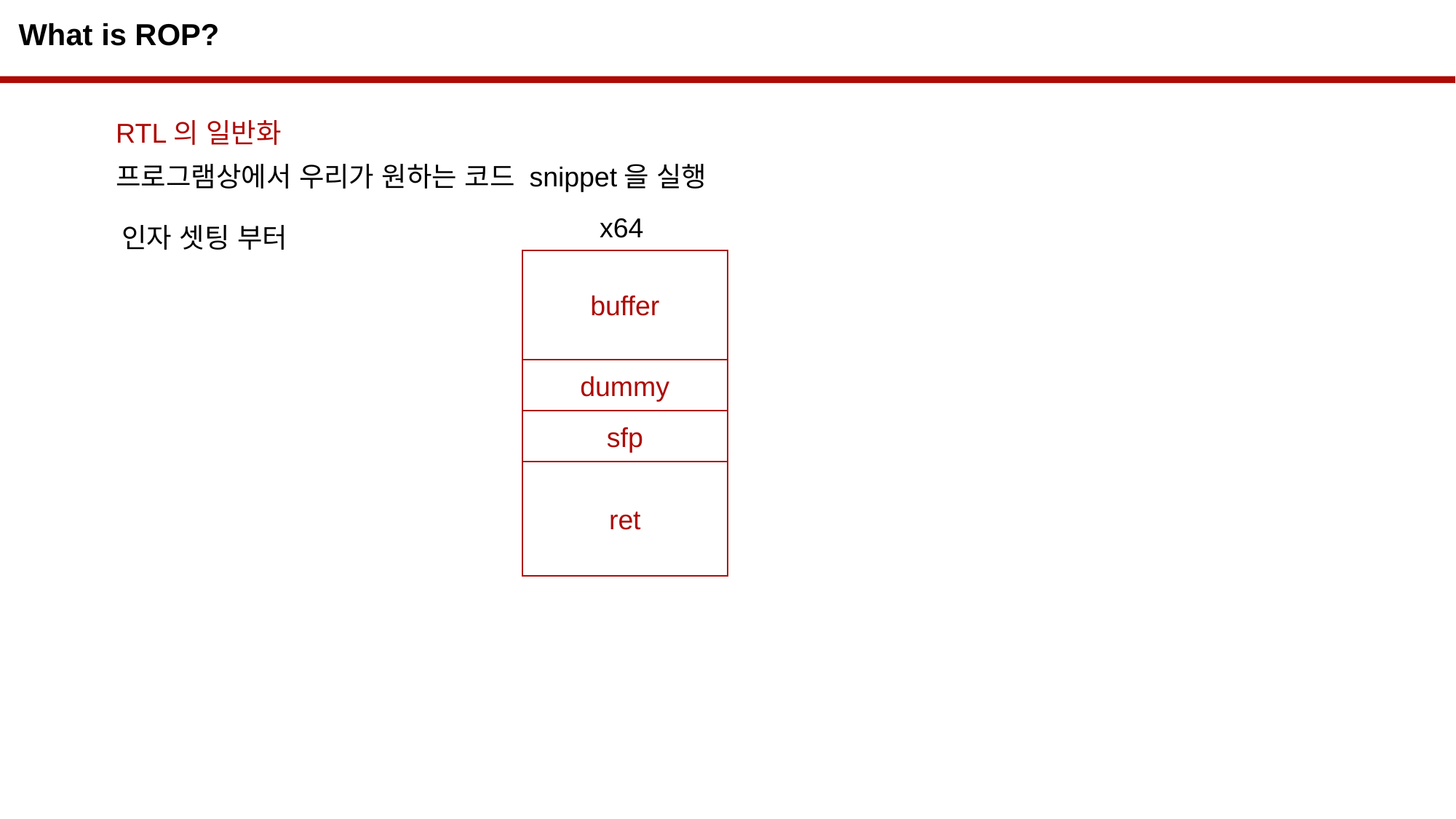

What is ROP?

RTL의 일반화
프로그램상에서 우리가 원하는 코드 snippet을 실행
x64
인자 셋팅 부터
buffer
dummy
sfp
ret